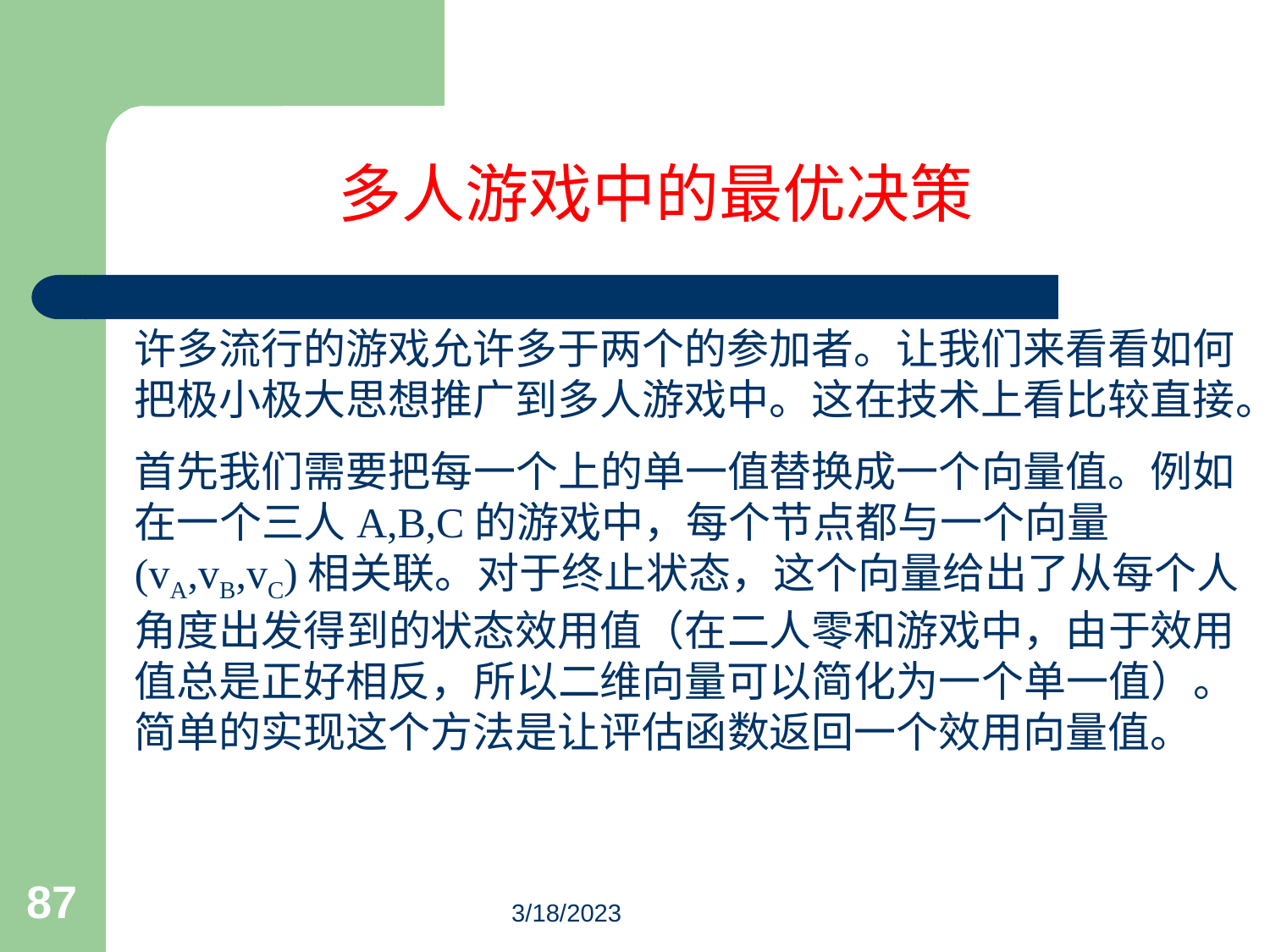

多人游戏中的最优决策
许多流行的游戏允许多于两个的参加者。让我们来看看如何把极小极大思想推广到多人游戏中。这在技术上看比较直接。
首先我们需要把每一个上的单一值替换成一个向量值。例如在一个三人A,B,C的游戏中，每个节点都与一个向量(vA,vB,vC)相关联。对于终止状态，这个向量给出了从每个人角度出发得到的状态效用值（在二人零和游戏中，由于效用值总是正好相反，所以二维向量可以简化为一个单一值）。简单的实现这个方法是让评估函数返回一个效用向量值。

87
3/18/2023